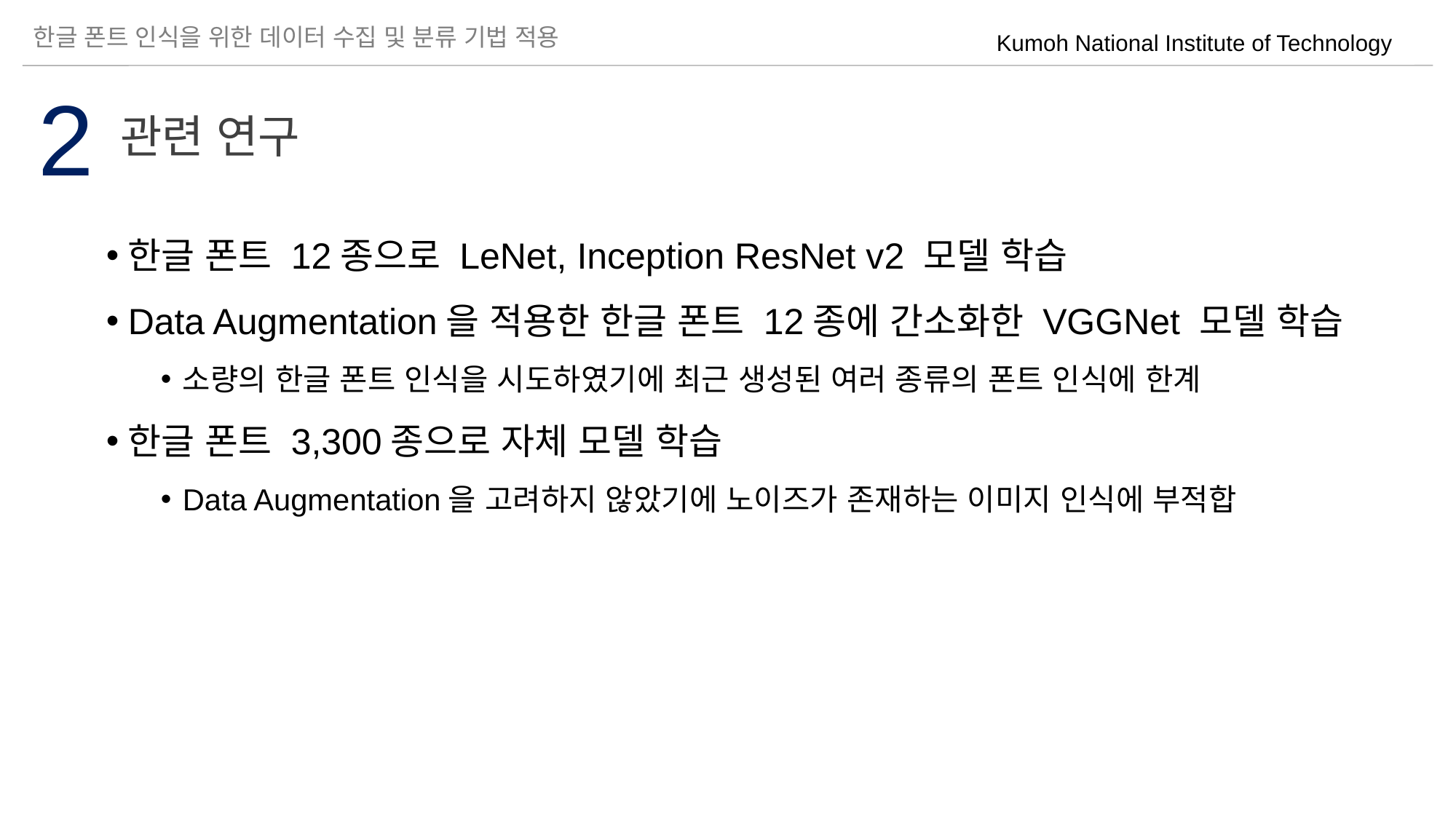

Kumoh National Institute of Technology
한글 폰트 인식을 위한 데이터 수집 및 분류 기법 적용
2
관련 연구
한글 폰트 12종으로 LeNet, Inception ResNet v2 모델 학습
Data Augmentation을 적용한 한글 폰트 12종에 간소화한 VGGNet 모델 학습
소량의 한글 폰트 인식을 시도하였기에 최근 생성된 여러 종류의 폰트 인식에 한계
한글 폰트 3,300종으로 자체 모델 학습
Data Augmentation을 고려하지 않았기에 노이즈가 존재하는 이미지 인식에 부적합